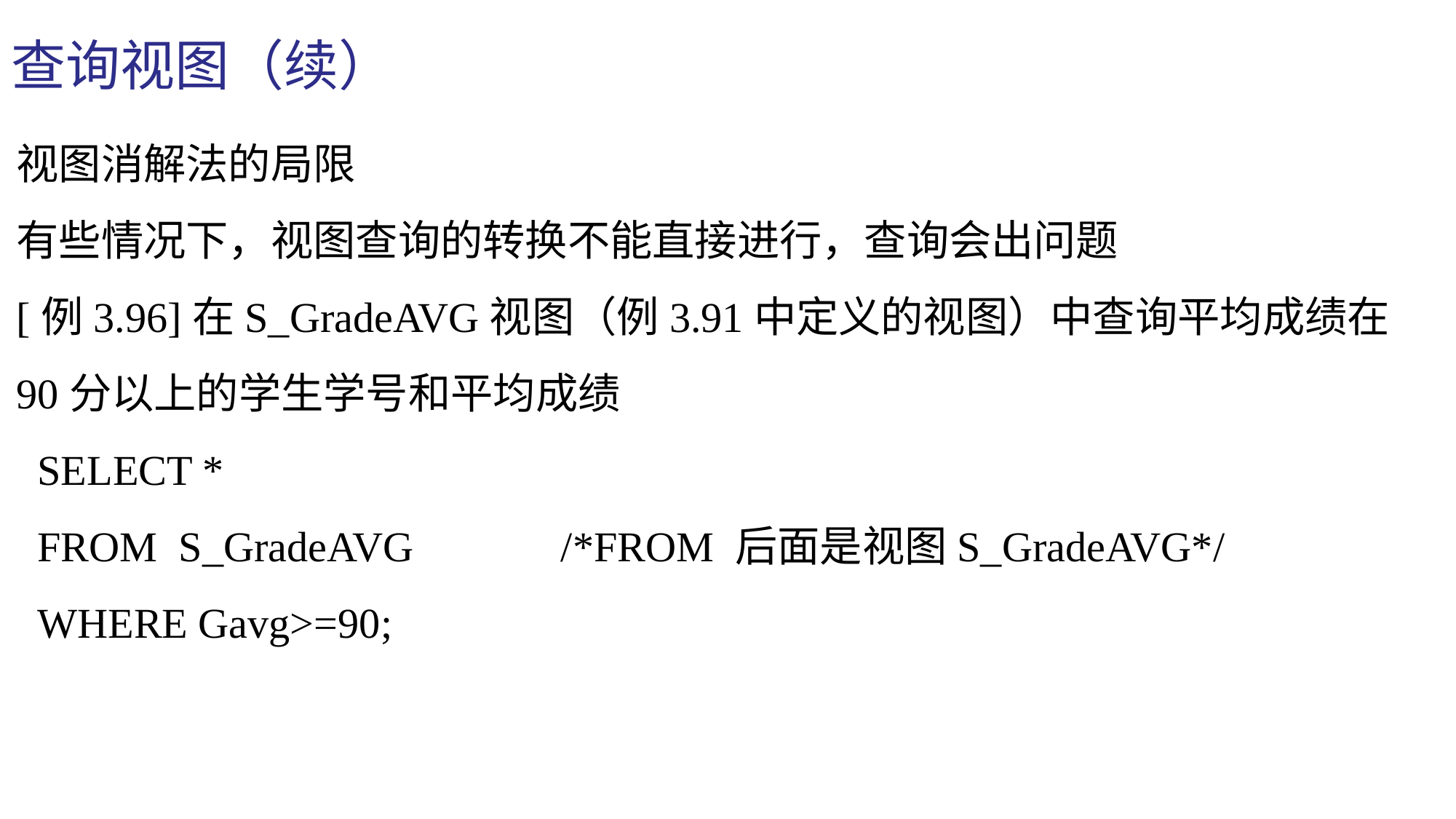

查询视图（续）
视图消解法的局限
有些情况下，视图查询的转换不能直接进行，查询会出问题
[例3.96]在S_GradeAVG视图（例3.91中定义的视图）中查询平均成绩在90分以上的学生学号和平均成绩
  SELECT *
  FROM  S_GradeAVG              /*FROM 后面是视图S_GradeAVG*/
  WHERE Gavg>=90;